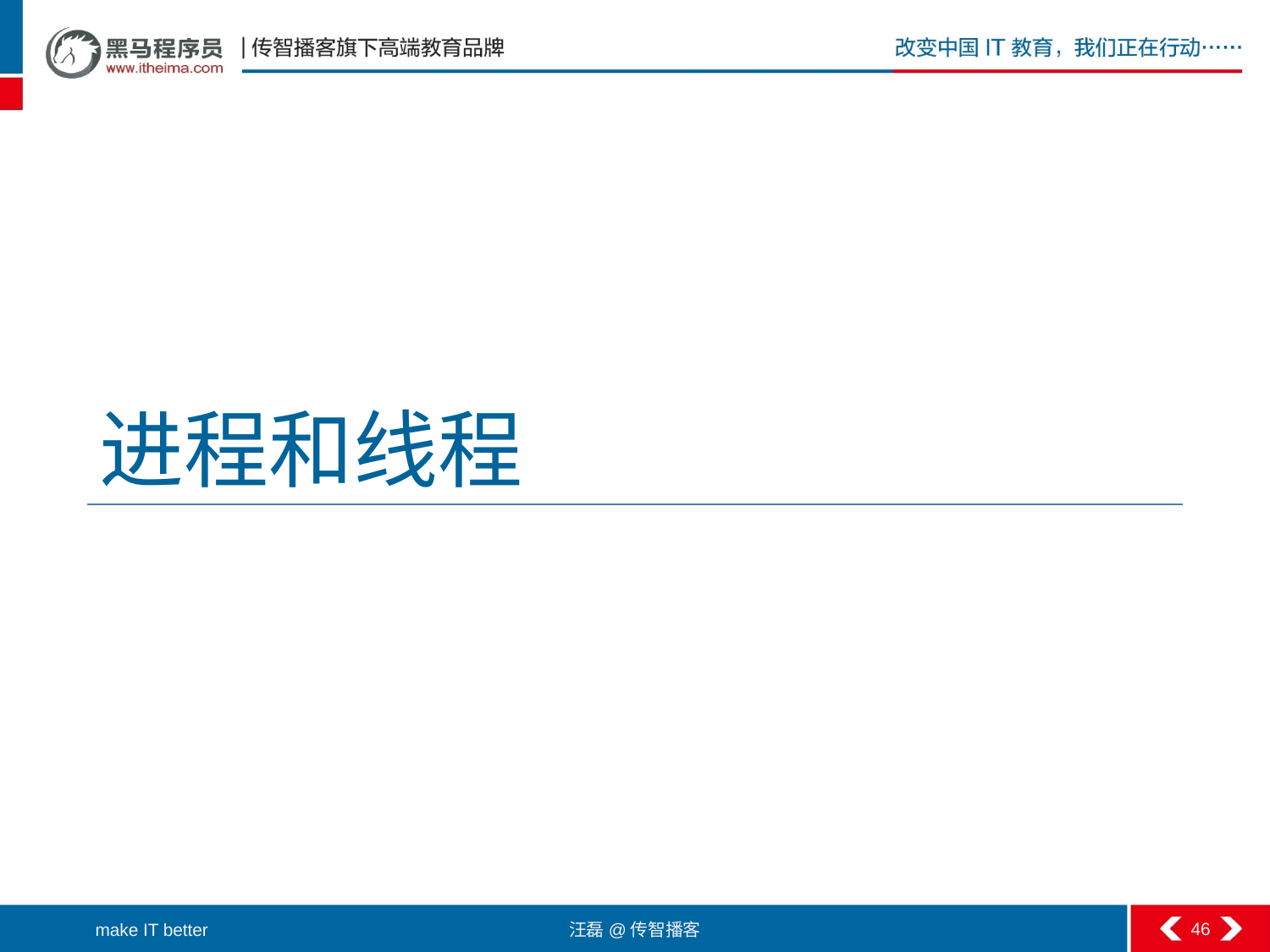

# 进程和线程

46
汪磊@传智播客
make IT better